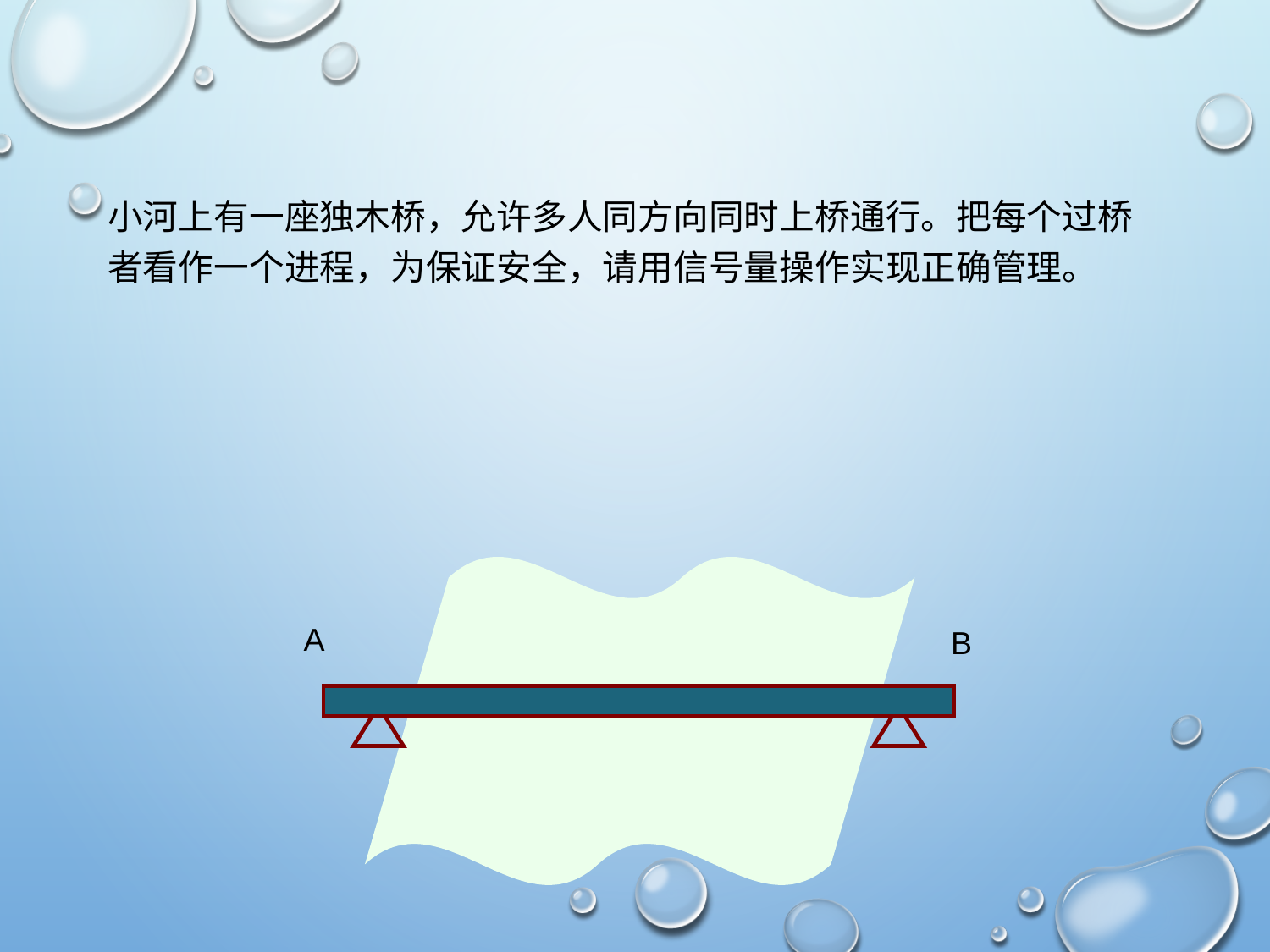

#
小河上有一座独木桥，允许多人同方向同时上桥通行。把每个过桥者看作一个进程，为保证安全，请用信号量操作实现正确管理。

A
B